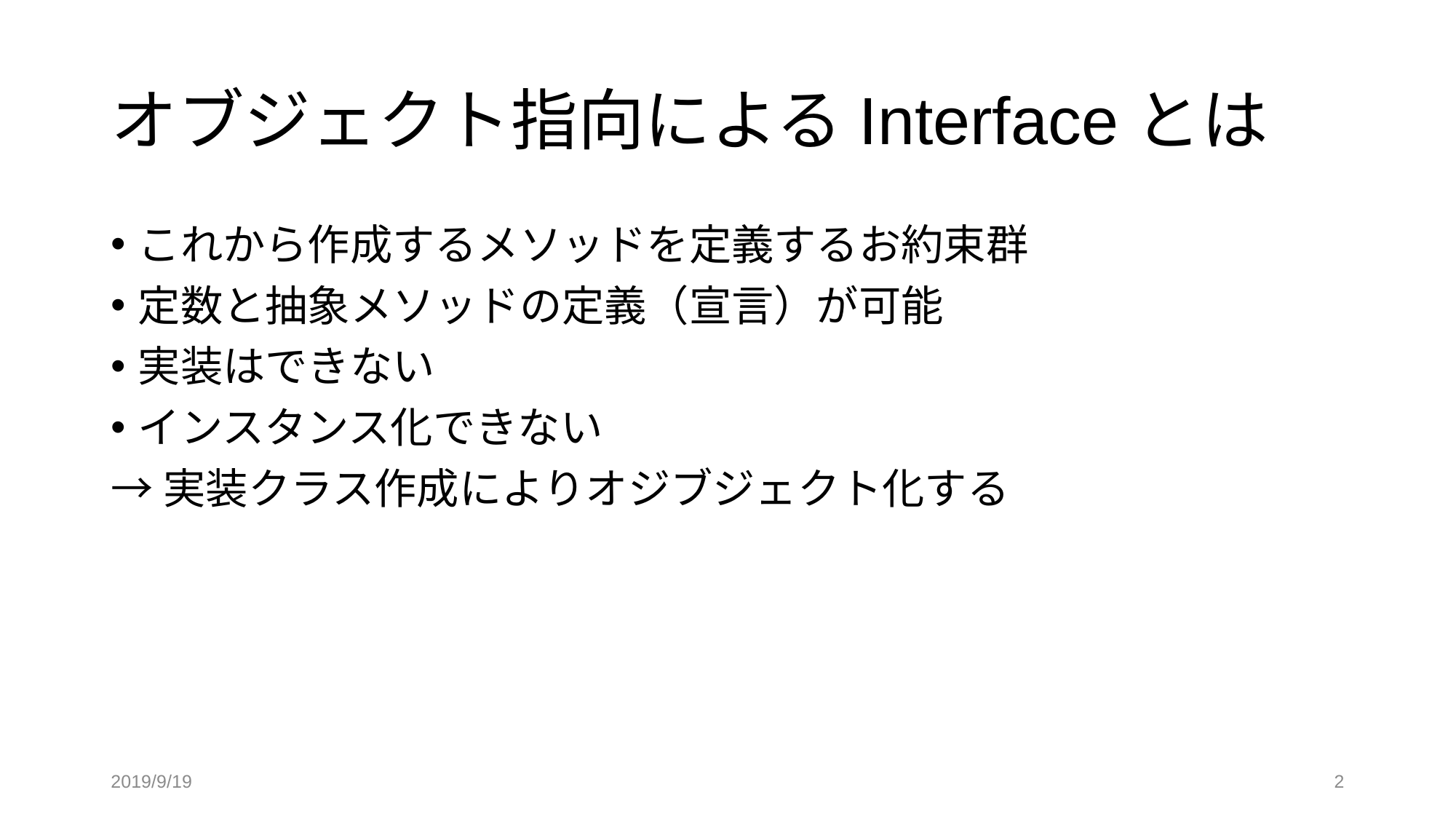

# オブジェクト指向によるInterfaceとは
これから作成するメソッドを定義するお約束群
定数と抽象メソッドの定義（宣言）が可能
実装はできない
インスタンス化できない
→実装クラス作成によりオジブジェクト化する

2019/9/19
2